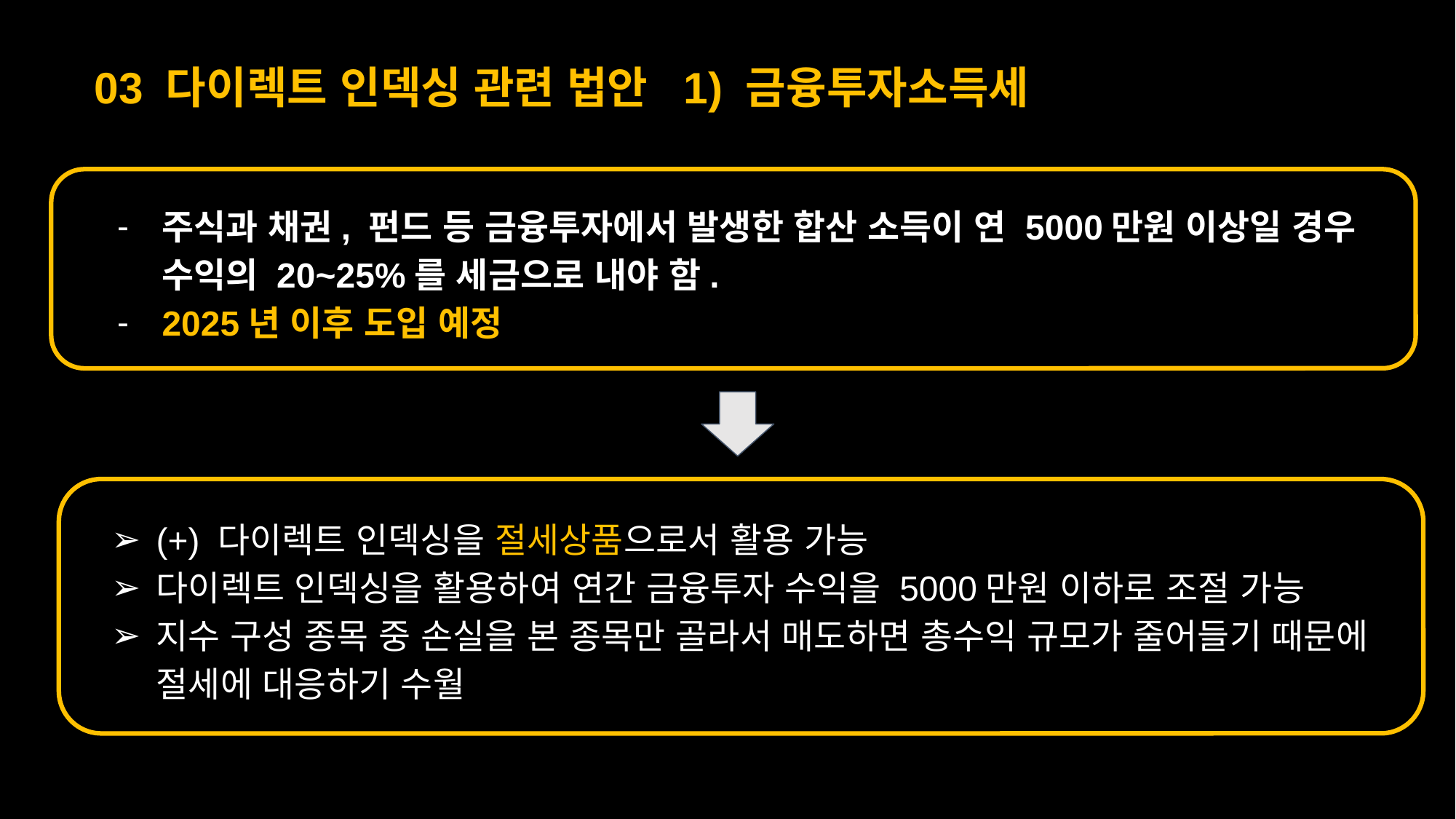

03 다이렉트 인덱싱 관련 법안  1) 금융투자소득세

주식과 채권, 펀드 등 금융투자에서 발생한 합산 소득이 연 5000만원 이상일 경우 수익의 20~25%를 세금으로 내야 함.
2025년 이후 도입 예정

(+) 다이렉트 인덱싱을 절세상품으로서 활용 가능
다이렉트 인덱싱을 활용하여 연간 금융투자 수익을 5000만원 이하로 조절 가능
지수 구성 종목 중 손실을 본 종목만 골라서 매도하면 총수익 규모가 줄어들기 때문에 절세에 대응하기 수월